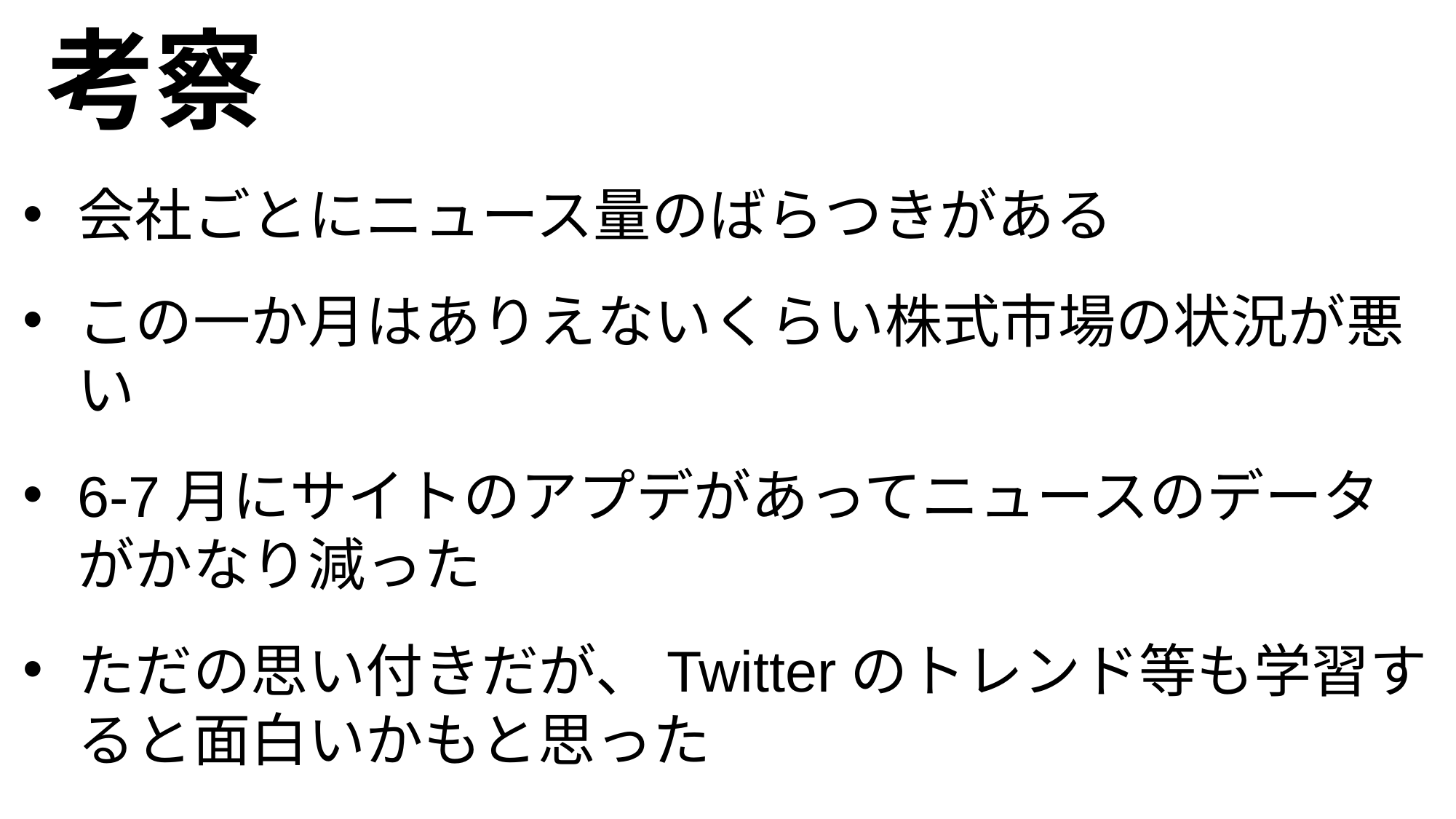

考察
会社ごとにニュース量のばらつきがある

この一か月はありえないくらい株式市場の状況が悪い

6-7月にサイトのアプデがあってニュースのデータがかなり減った

ただの思い付きだが、Twitterのトレンド等も学習すると面白いかもと思った